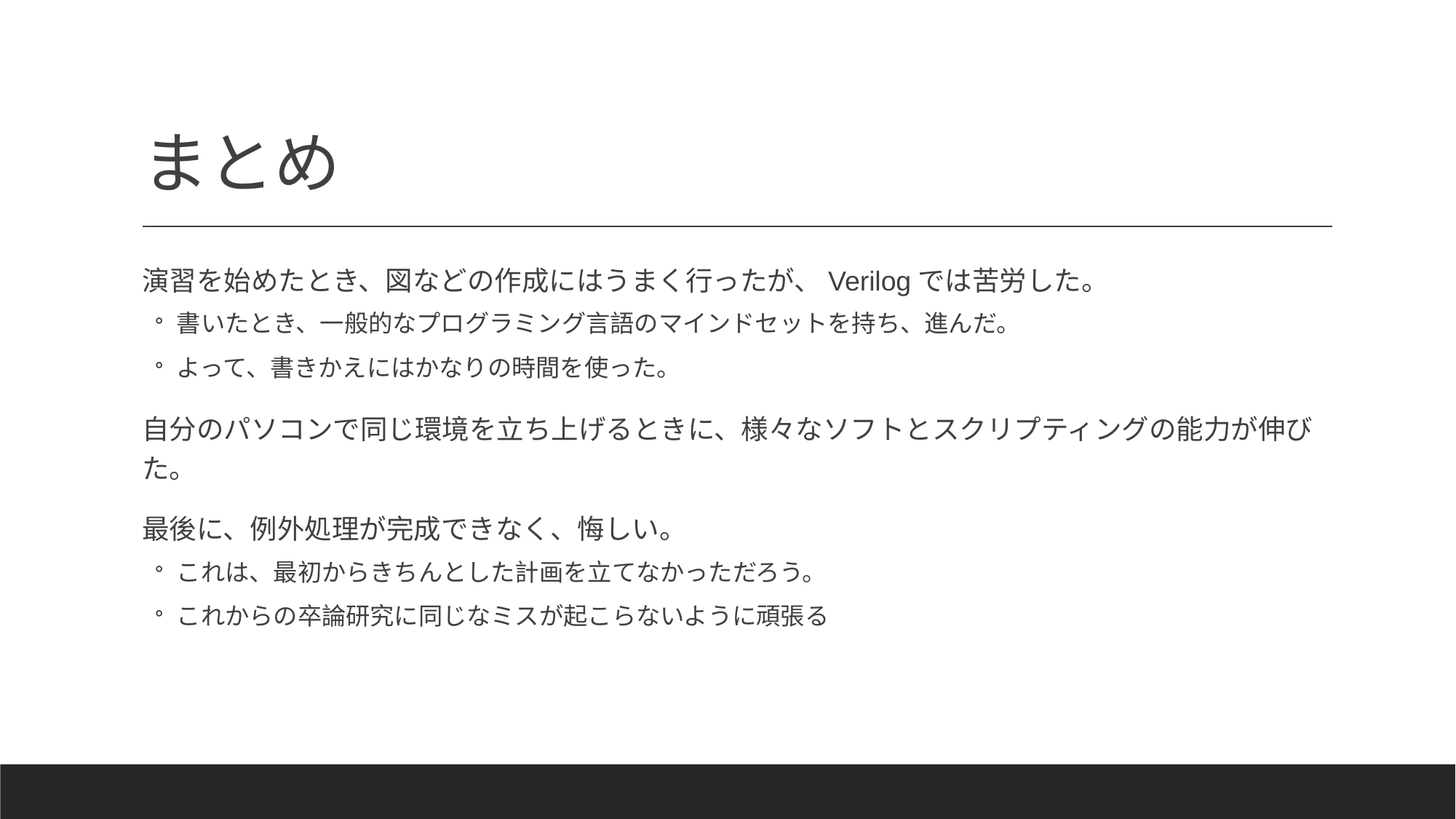

# まとめ
演習を始めたとき、図などの作成にはうまく行ったが、Verilogでは苦労した。
書いたとき、一般的なプログラミング言語のマインドセットを持ち、進んだ。
よって、書きかえにはかなりの時間を使った。
自分のパソコンで同じ環境を立ち上げるときに、様々なソフトとスクリプティングの能力が伸びた。
最後に、例外処理が完成できなく、悔しい。
これは、最初からきちんとした計画を立てなかっただろう。
これからの卒論研究に同じなミスが起こらないように頑張る